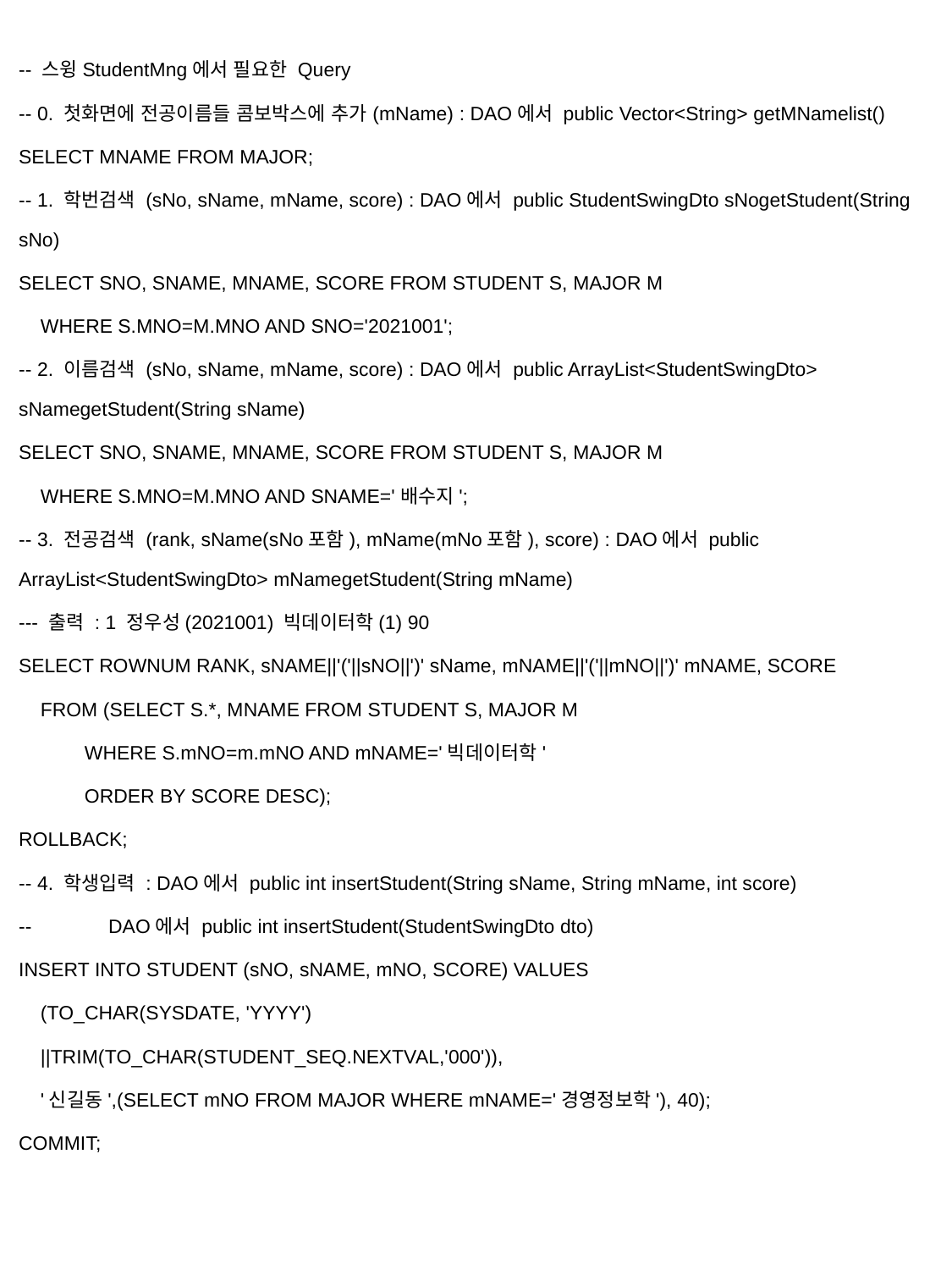

-- 스윙StudentMng에서 필요한 Query
-- 0. 첫화면에 전공이름들 콤보박스에 추가(mName) : DAO에서 public Vector<String> getMNamelist()
SELECT MNAME FROM MAJOR;
-- 1. 학번검색 (sNo, sName, mName, score) : DAO에서 public StudentSwingDto sNogetStudent(String sNo)
SELECT SNO, SNAME, MNAME, SCORE FROM STUDENT S, MAJOR M
    WHERE S.MNO=M.MNO AND SNO='2021001';
-- 2. 이름검색 (sNo, sName, mName, score) : DAO에서 public ArrayList<StudentSwingDto> sNamegetStudent(String sName)
SELECT SNO, SNAME, MNAME, SCORE FROM STUDENT S, MAJOR M
    WHERE S.MNO=M.MNO AND SNAME='배수지';
-- 3. 전공검색 (rank, sName(sNo포함), mName(mNo포함), score) : DAO에서 public ArrayList<StudentSwingDto> mNamegetStudent(String mName)
--- 출력 : 1 정우성(2021001) 빅데이터학(1) 90
SELECT ROWNUM RANK, sNAME||'('||sNO||')' sName, mNAME||'('||mNO||')' mNAME, SCORE
    FROM (SELECT S.*, MNAME FROM STUDENT S, MAJOR M
            WHERE S.mNO=m.mNO AND mNAME='빅데이터학'
            ORDER BY SCORE DESC);
ROLLBACK;
-- 4. 학생입력 : DAO에서 public int insertStudent(String sName, String mName, int score)
--              DAO에서 public int insertStudent(StudentSwingDto dto)
INSERT INTO STUDENT (sNO, sNAME, mNO, SCORE) VALUES
    (TO_CHAR(SYSDATE, 'YYYY')
    ||TRIM(TO_CHAR(STUDENT_SEQ.NEXTVAL,'000')),
    '신길동',(SELECT mNO FROM MAJOR WHERE mNAME='경영정보학'), 40);
COMMIT;